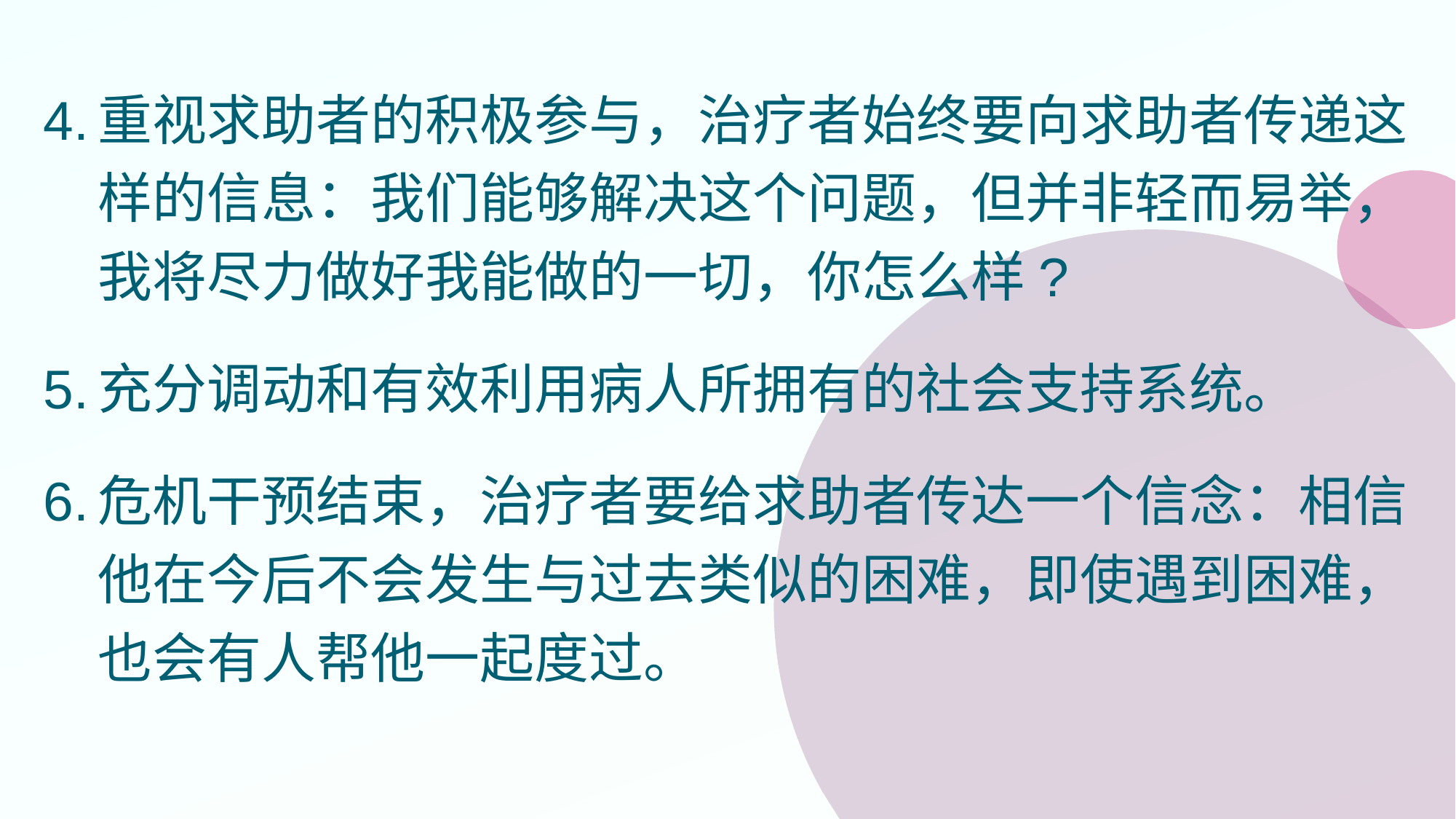

重视求助者的积极参与，治疗者始终要向求助者传递这样的信息：我们能够解决这个问题，但并非轻而易举，我将尽力做好我能做的一切，你怎么样?
充分调动和有效利用病人所拥有的社会支持系统。
危机干预结束，治疗者要给求助者传达一个信念：相信他在今后不会发生与过去类似的困难，即使遇到困难，也会有人帮他一起度过。